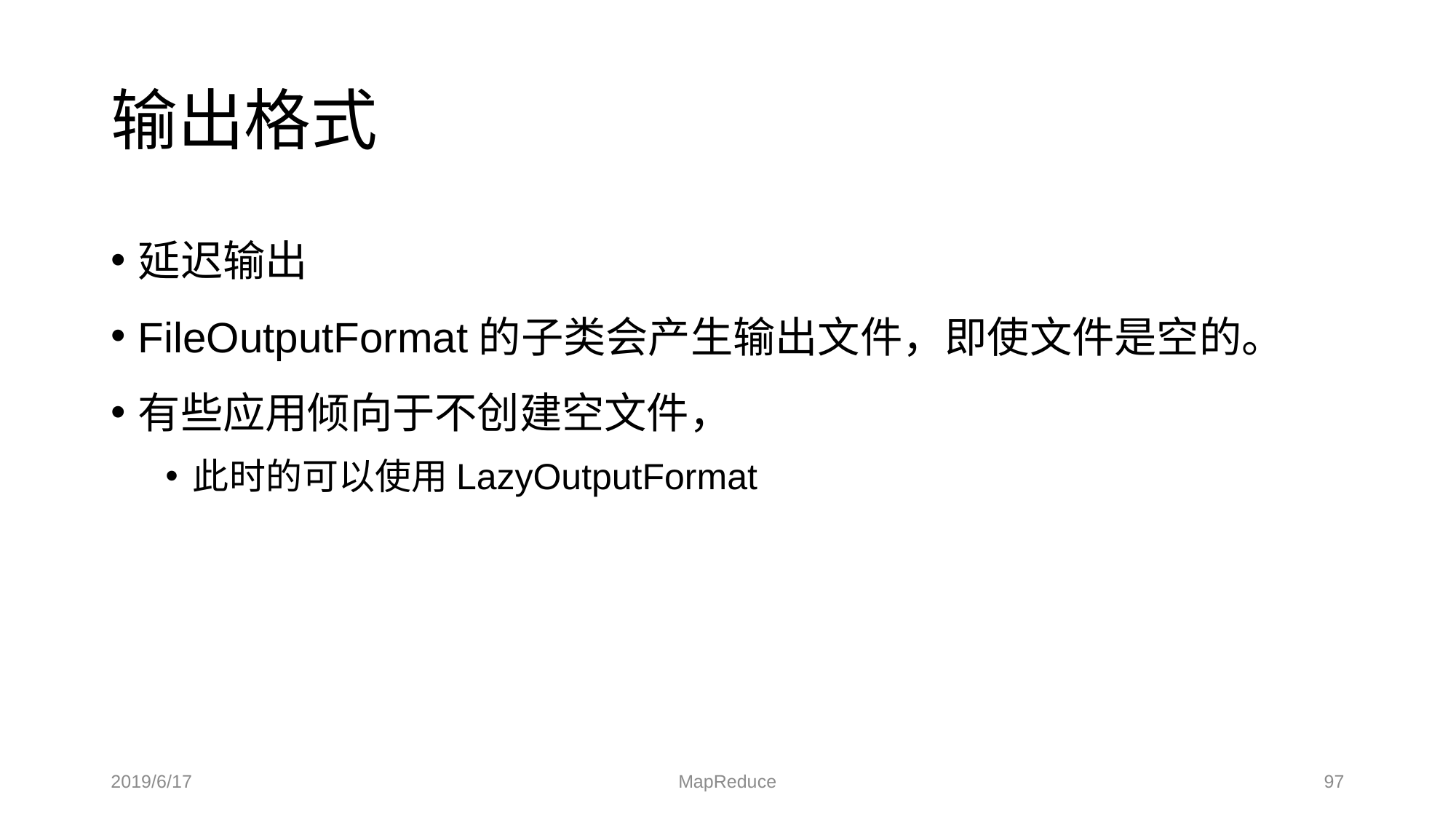

# 输出格式
延迟输出
FileOutputFormat的子类会产生输出文件，即使文件是空的。
有些应用倾向于不创建空文件，
此时的可以使用LazyOutputFormat
2019/6/17
MapReduce
97